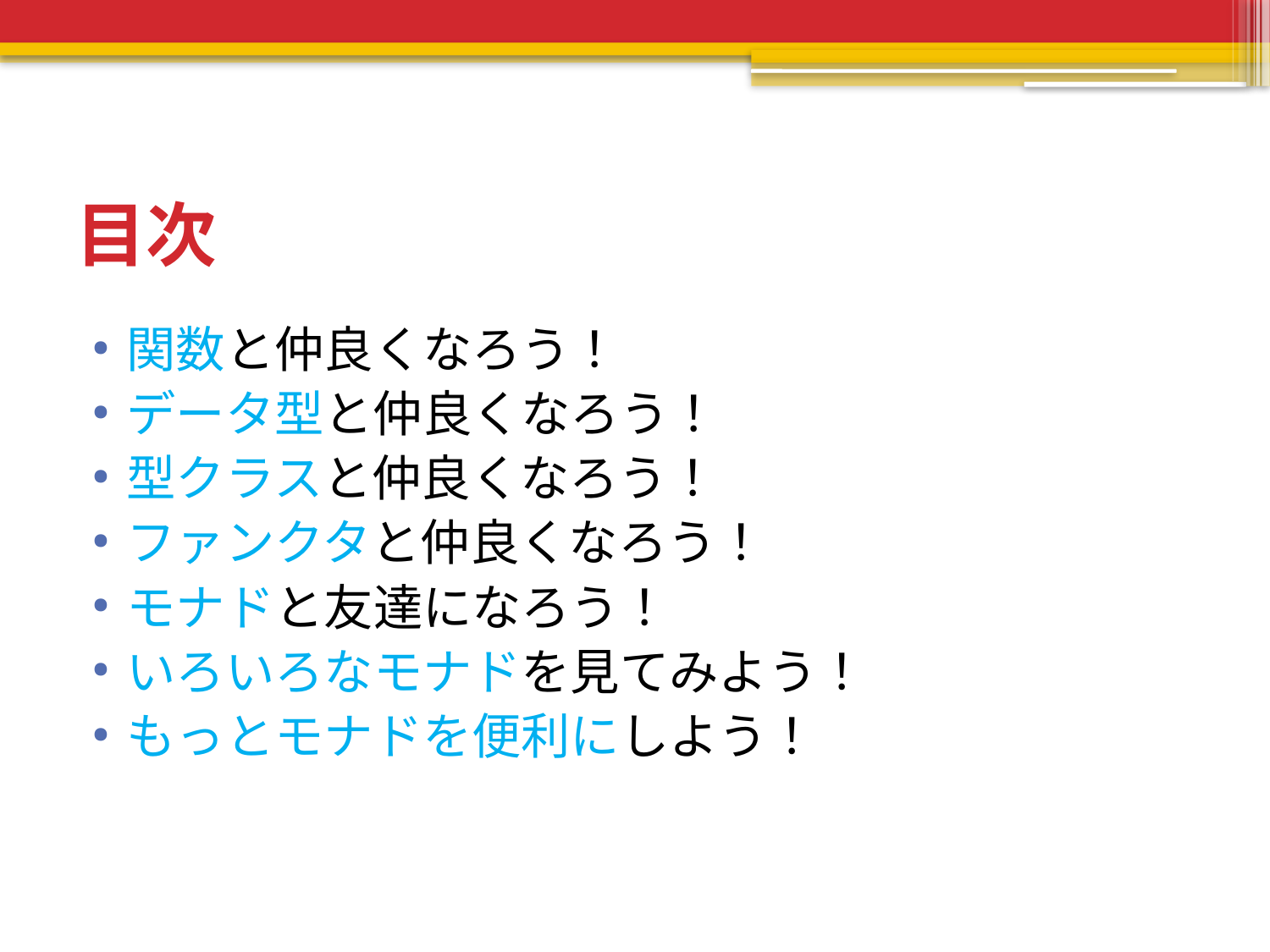

# 目次
関数と仲良くなろう！
データ型と仲良くなろう！
型クラスと仲良くなろう！
ファンクタと仲良くなろう！
モナドと友達になろう！
いろいろなモナドを見てみよう！
もっとモナドを便利にしよう！